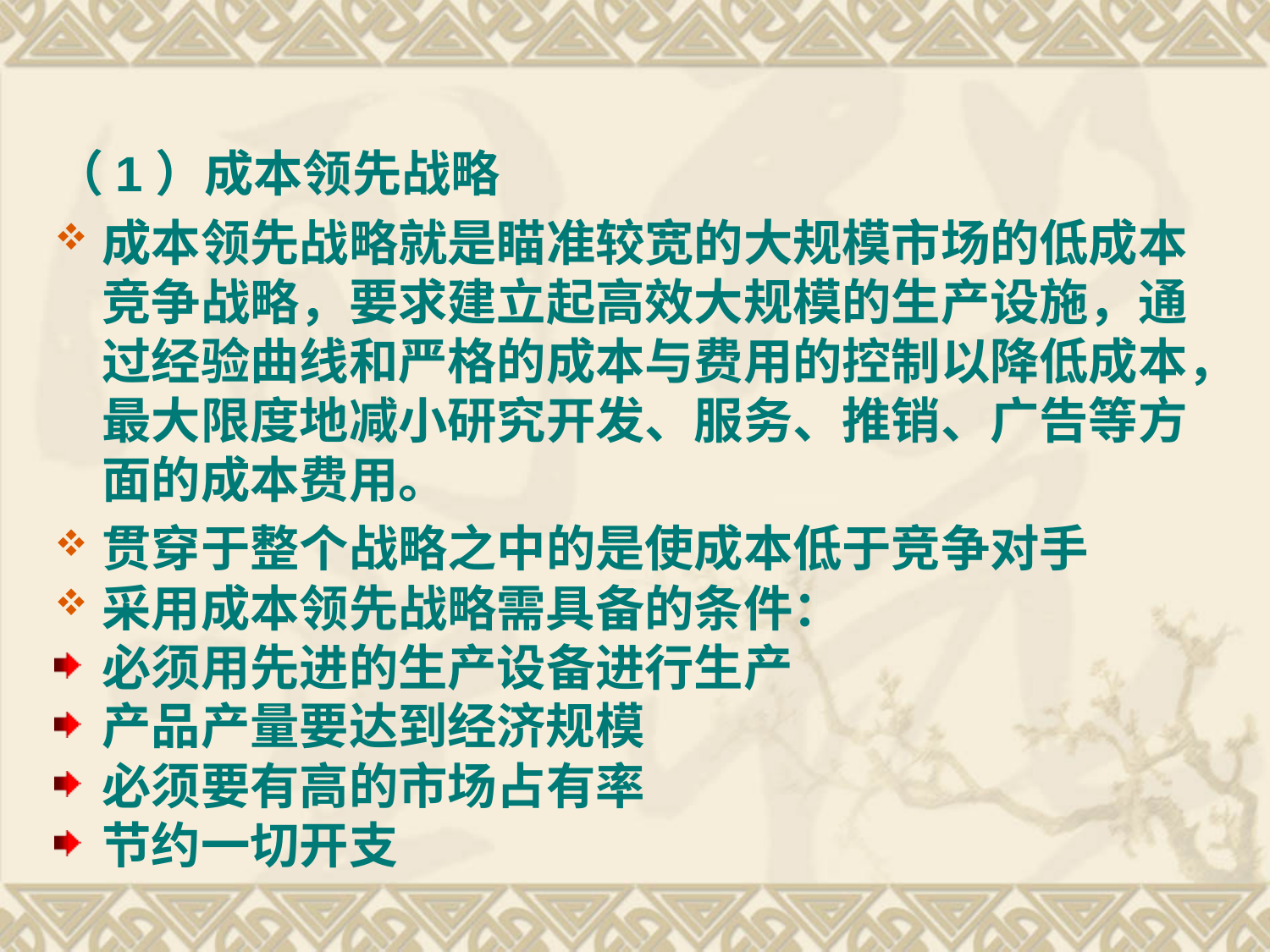

（1）成本领先战略
成本领先战略就是瞄准较宽的大规模市场的低成本竞争战略，要求建立起高效大规模的生产设施，通过经验曲线和严格的成本与费用的控制以降低成本，最大限度地减小研究开发、服务、推销、广告等方面的成本费用。
贯穿于整个战略之中的是使成本低于竞争对手
采用成本领先战略需具备的条件：
必须用先进的生产设备进行生产
产品产量要达到经济规模
必须要有高的市场占有率
节约一切开支